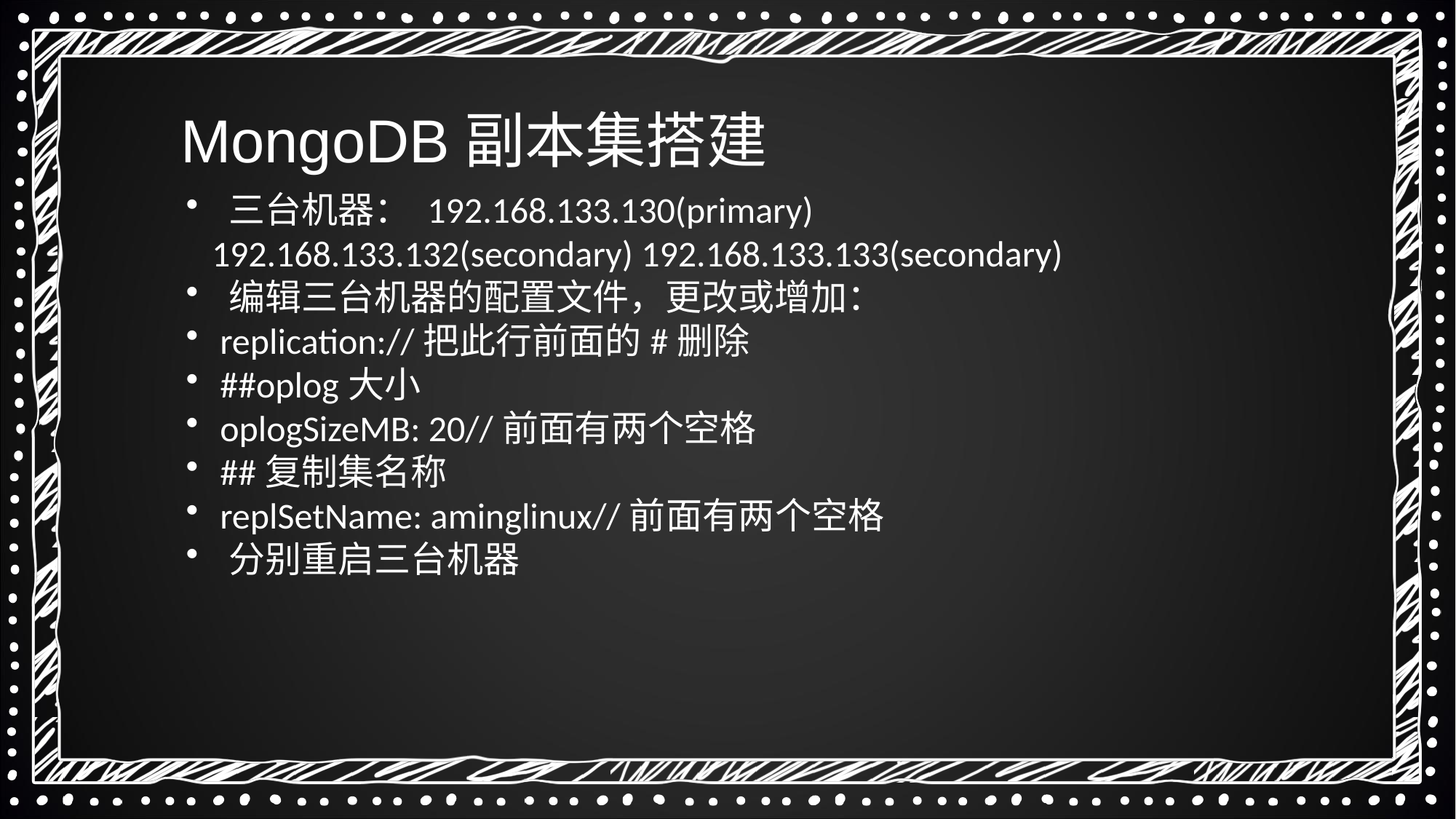

MongoDB副本集搭建
 三台机器： 192.168.133.130(primary)   192.168.133.132(secondary) 192.168.133.133(secondary)
 编辑三台机器的配置文件，更改或增加：
 replication://把此行前面的#删除
 ##oplog大小
 oplogSizeMB: 20//前面有两个空格
 ##复制集名称
 replSetName: aminglinux//前面有两个空格
 分别重启三台机器